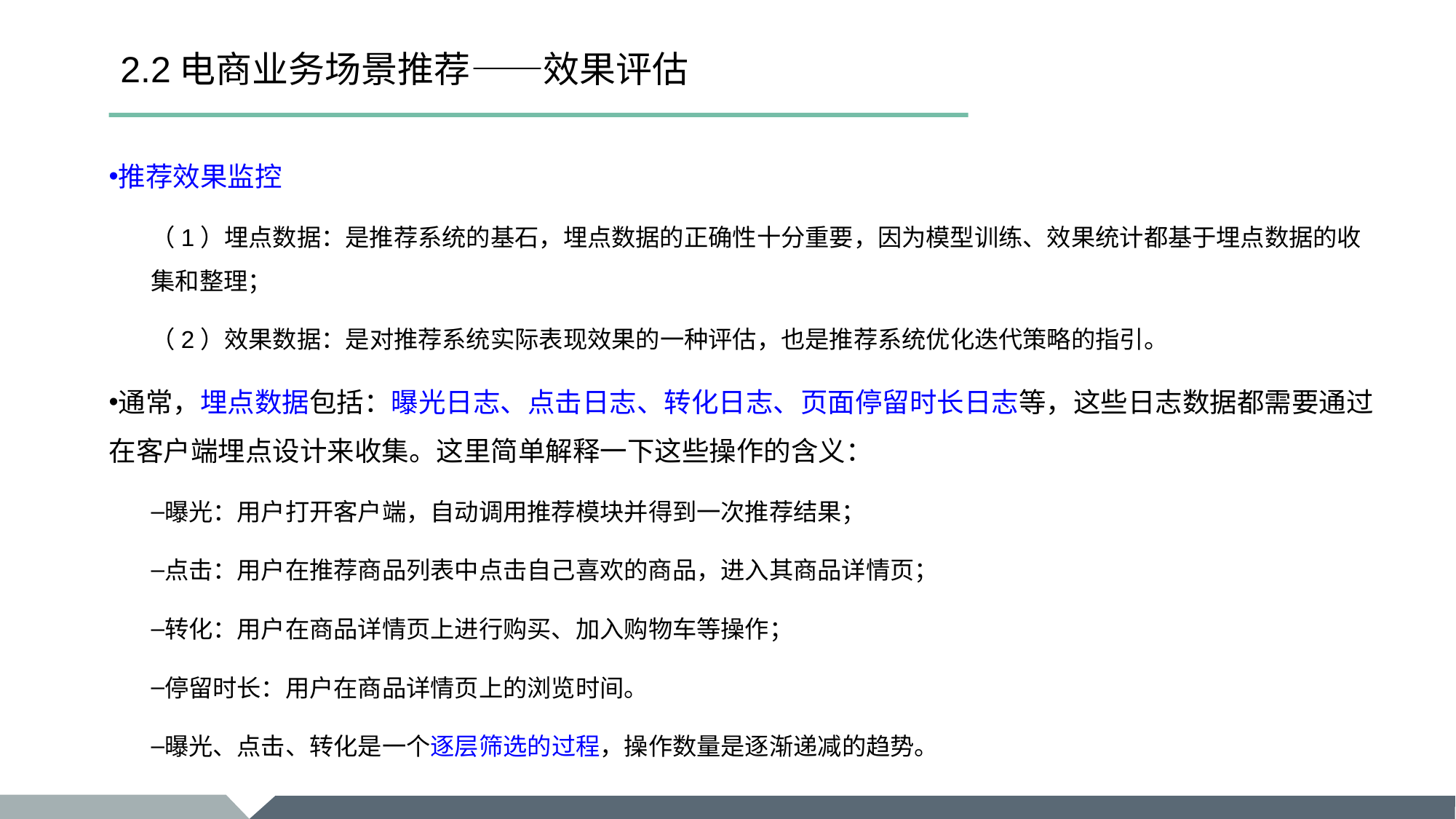

# 2.2电商业务场景推荐——效果评估
推荐效果监控
（1）埋点数据：是推荐系统的基石，埋点数据的正确性十分重要，因为模型训练、效果统计都基于埋点数据的收集和整理；
（2）效果数据：是对推荐系统实际表现效果的一种评估，也是推荐系统优化迭代策略的指引。
通常，埋点数据包括：曝光日志、点击日志、转化日志、页面停留时长日志等，这些日志数据都需要通过在客户端埋点设计来收集。这里简单解释一下这些操作的含义：
曝光：用户打开客户端，自动调用推荐模块并得到一次推荐结果；
点击：用户在推荐商品列表中点击自己喜欢的商品，进入其商品详情页；
转化：用户在商品详情页上进行购买、加入购物车等操作；
停留时长：用户在商品详情页上的浏览时间。
曝光、点击、转化是一个逐层筛选的过程，操作数量是逐渐递减的趋势。